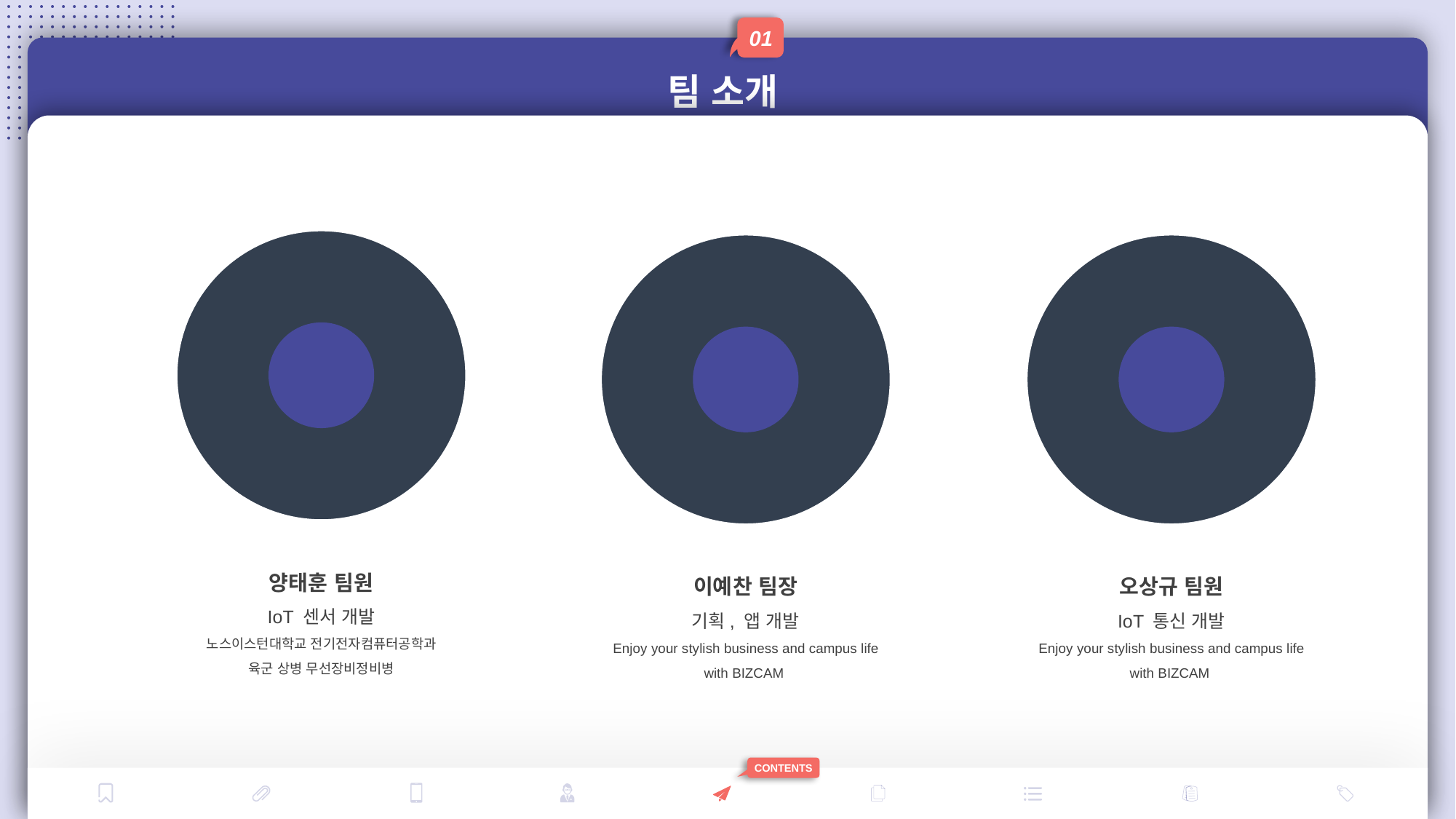

01
팀 소개

양태훈 팀원
IoT 센서 개발
노스이스턴대학교 전기전자컴퓨터공학과
육군 상병 무선장비정비병
이예찬 팀장
기획, 앱 개발
Enjoy your stylish business and campus life with BIZCAM
오상규 팀원
IoT 통신 개발
Enjoy your stylish business and campus life with BIZCAM
CONTENTS